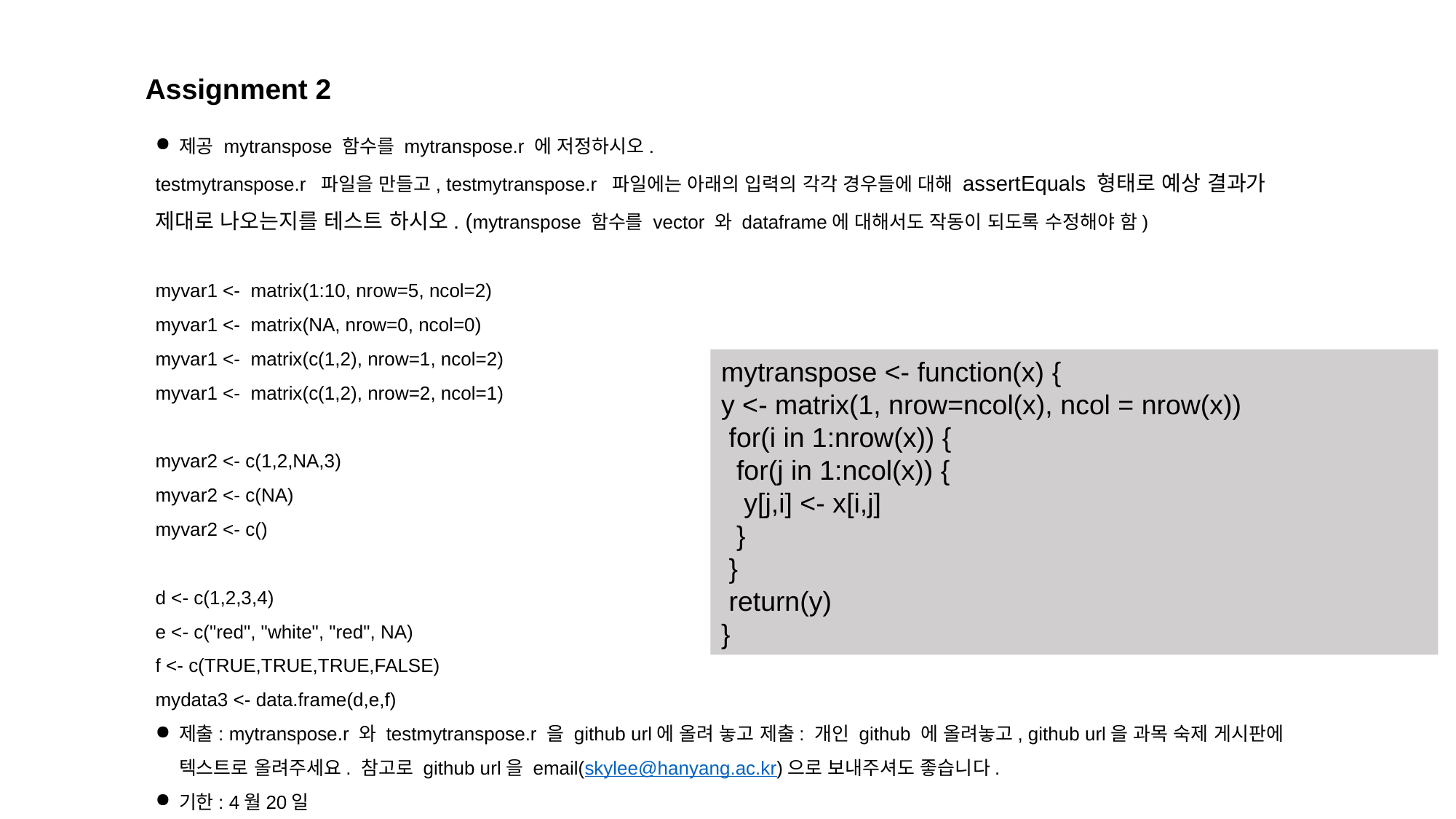

Assignment 2
제공 mytranspose 함수를 mytranspose.r 에 저정하시오.
testmytranspose.r  파일을 만들고, testmytranspose.r  파일에는 아래의 입력의 각각 경우들에 대해 assertEquals 형태로 예상 결과가 제대로 나오는지를 테스트 하시오. (mytranspose 함수를 vector 와 dataframe에 대해서도 작동이 되도록 수정해야 함)

myvar1 <-  matrix(1:10, nrow=5, ncol=2)
myvar1 <-  matrix(NA, nrow=0, ncol=0)
myvar1 <-  matrix(c(1,2), nrow=1, ncol=2)
myvar1 <-  matrix(c(1,2), nrow=2, ncol=1)

myvar2 <- c(1,2,NA,3)
myvar2 <- c(NA)
myvar2 <- c()

d <- c(1,2,3,4)
e <- c("red", "white", "red", NA)
f <- c(TRUE,TRUE,TRUE,FALSE)
mydata3 <- data.frame(d,e,f)
제출: mytranspose.r 와 testmytranspose.r 을 github url에 올려 놓고 제출: 개인 github 에 올려놓고, github url을 과목 숙제 게시판에 텍스트로 올려주세요. 참고로 github url을 email(skylee@hanyang.ac.kr)으로 보내주셔도 좋습니다.
기한: 4월20일
mytranspose <- function(x) {
y <- matrix(1, nrow=ncol(x), ncol = nrow(x))
 for(i in 1:nrow(x)) {
  for(j in 1:ncol(x)) {
   y[j,i] <- x[i,j]
  }
 }
 return(y)
}